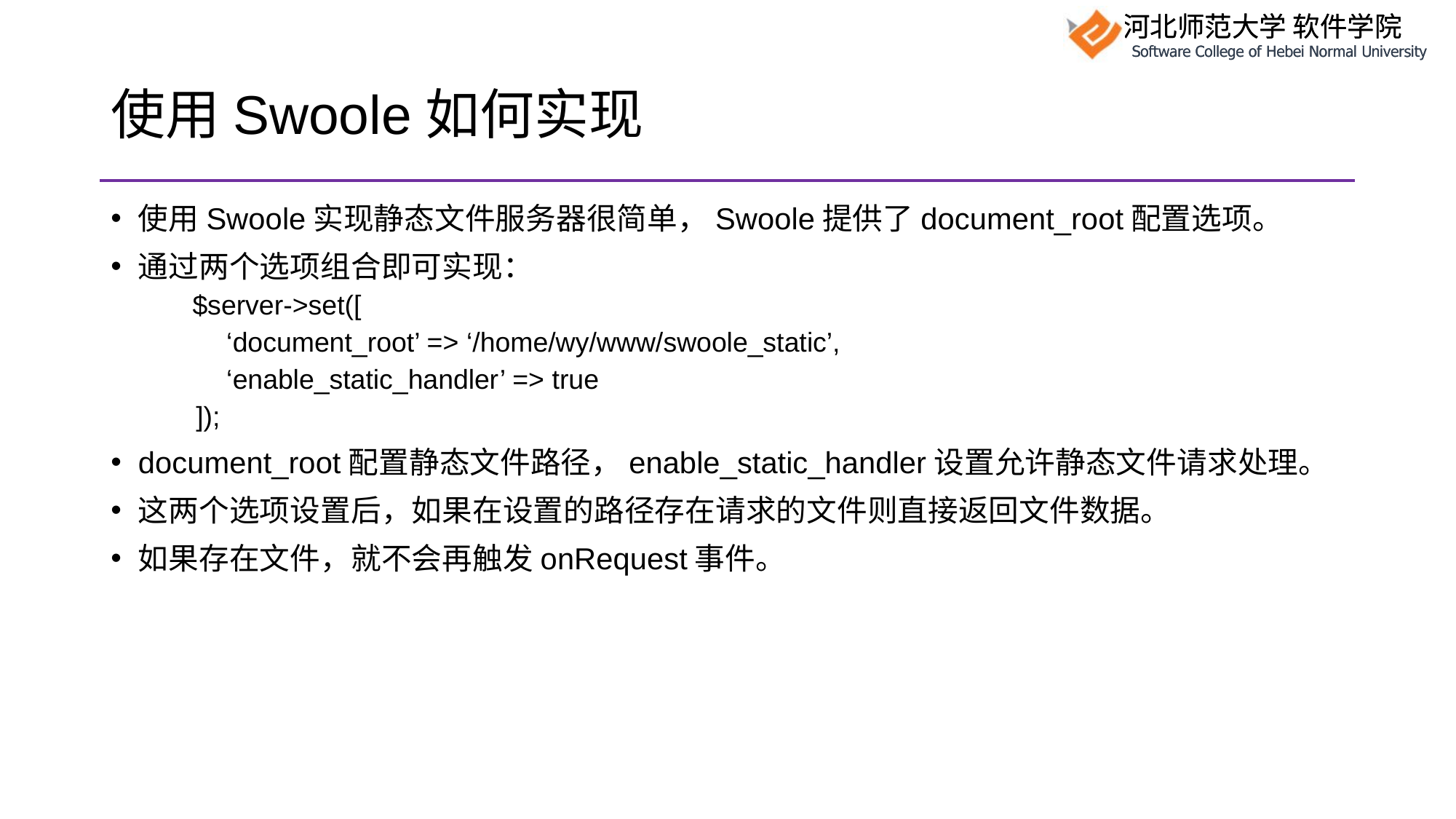

# 使用Swoole如何实现
使用Swoole实现静态文件服务器很简单，Swoole提供了document_root配置选项。
通过两个选项组合即可实现：
    $server->set([
        ‘document_root’ => ‘/home/wy/www/swoole_static’,
        ‘enable_static_handler’ => true
    ]);
document_root配置静态文件路径，enable_static_handler设置允许静态文件请求处理。
这两个选项设置后，如果在设置的路径存在请求的文件则直接返回文件数据。
如果存在文件，就不会再触发onRequest事件。